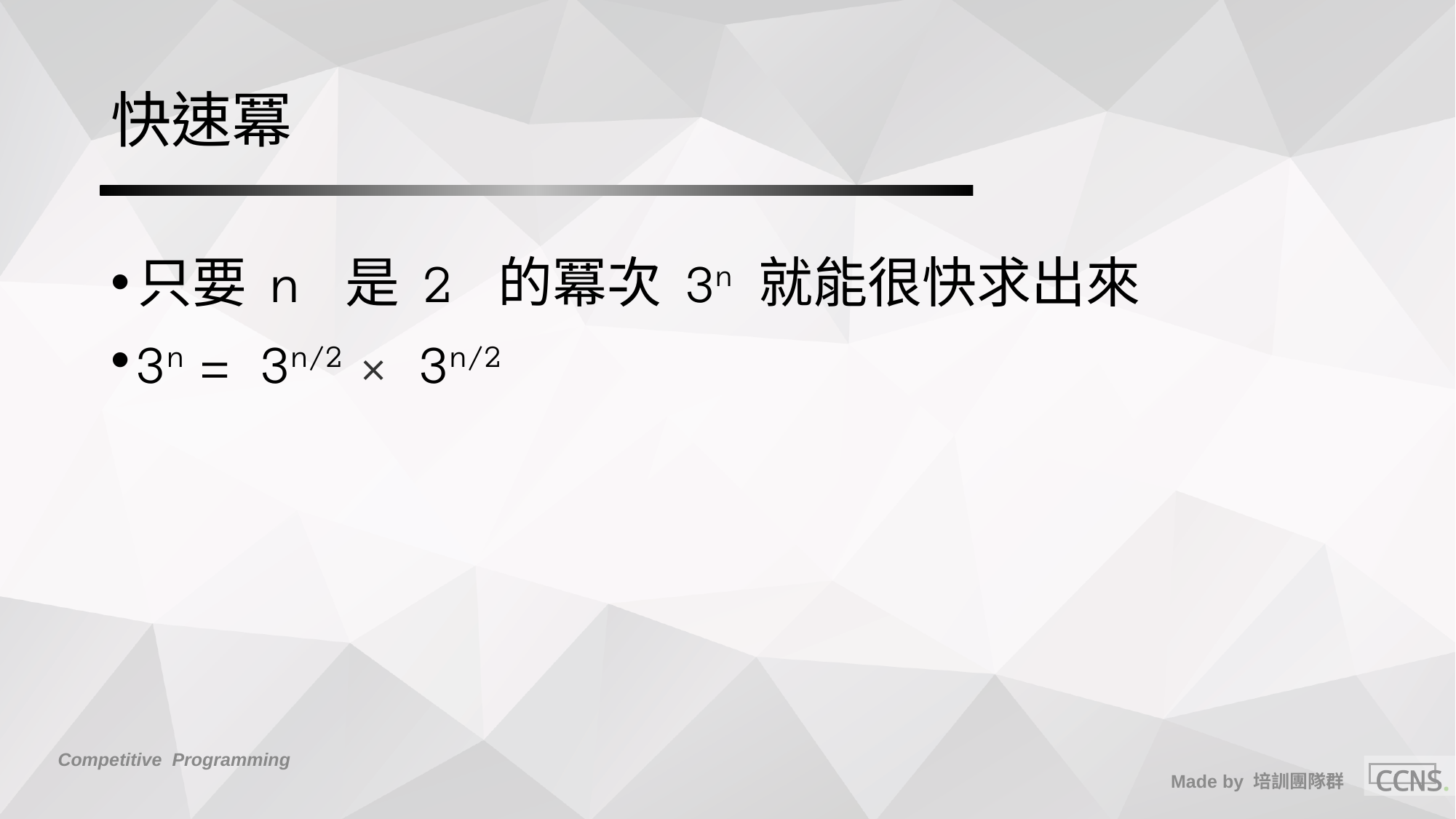

# 快速冪
只要 n 是 2 的冪次 3n 就能很快求出來
3n = 3n/2 × 3n/2